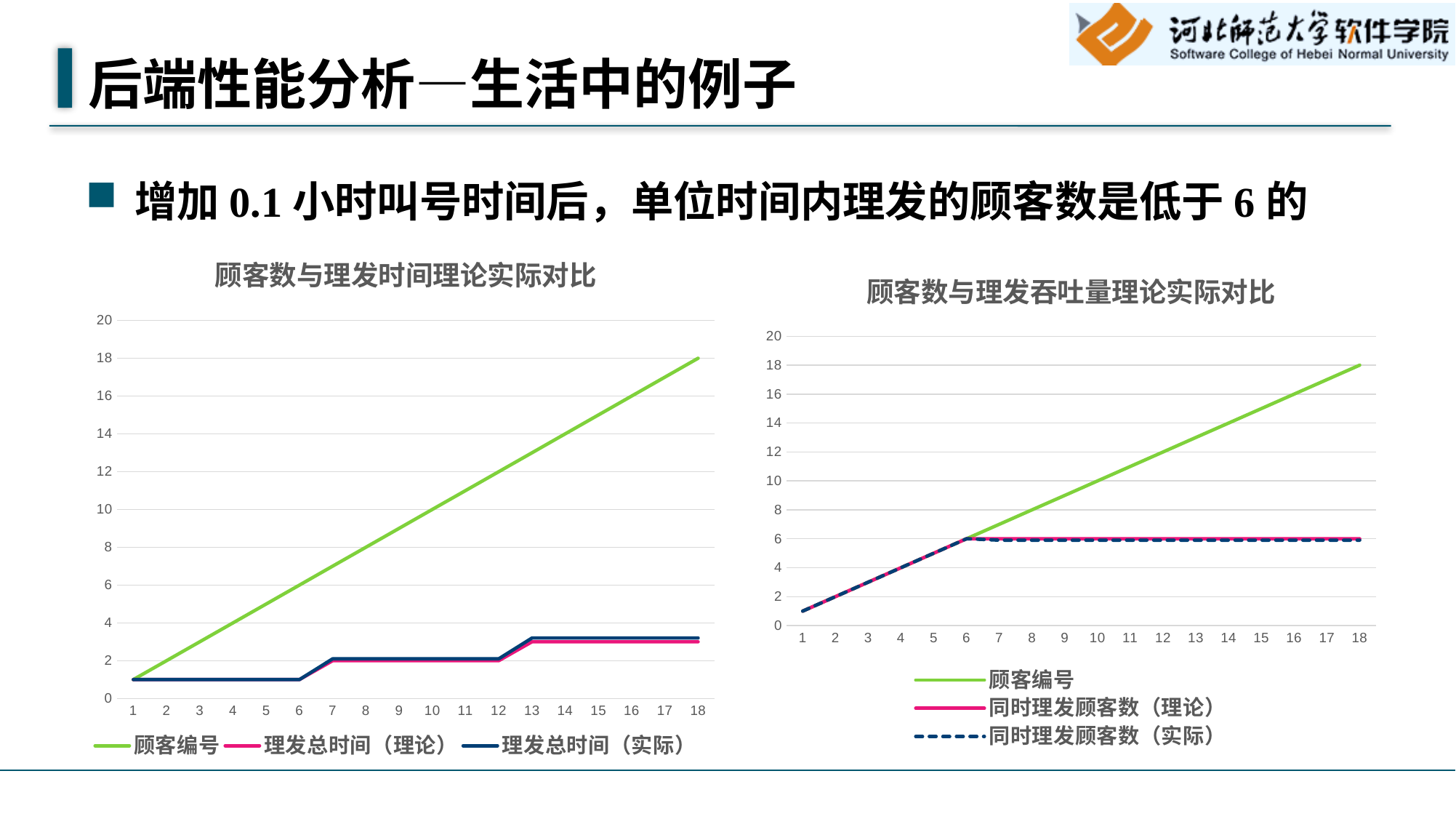

# 后端性能分析—生活中的例子
增加0.1小时叫号时间后，单位时间内理发的顾客数是低于6的

### Chart: 顾客数与理发时间理论实际对比

| Category | 顾客编号 | 理发总时间（理论） | 理发总时间（实际） |
|---|---|---|---|

### Chart: 顾客数与理发吞吐量理论实际对比

| Category | 顾客编号 | 同时理发顾客数（理论） | 同时理发顾客数（实际） |
|---|---|---|---|